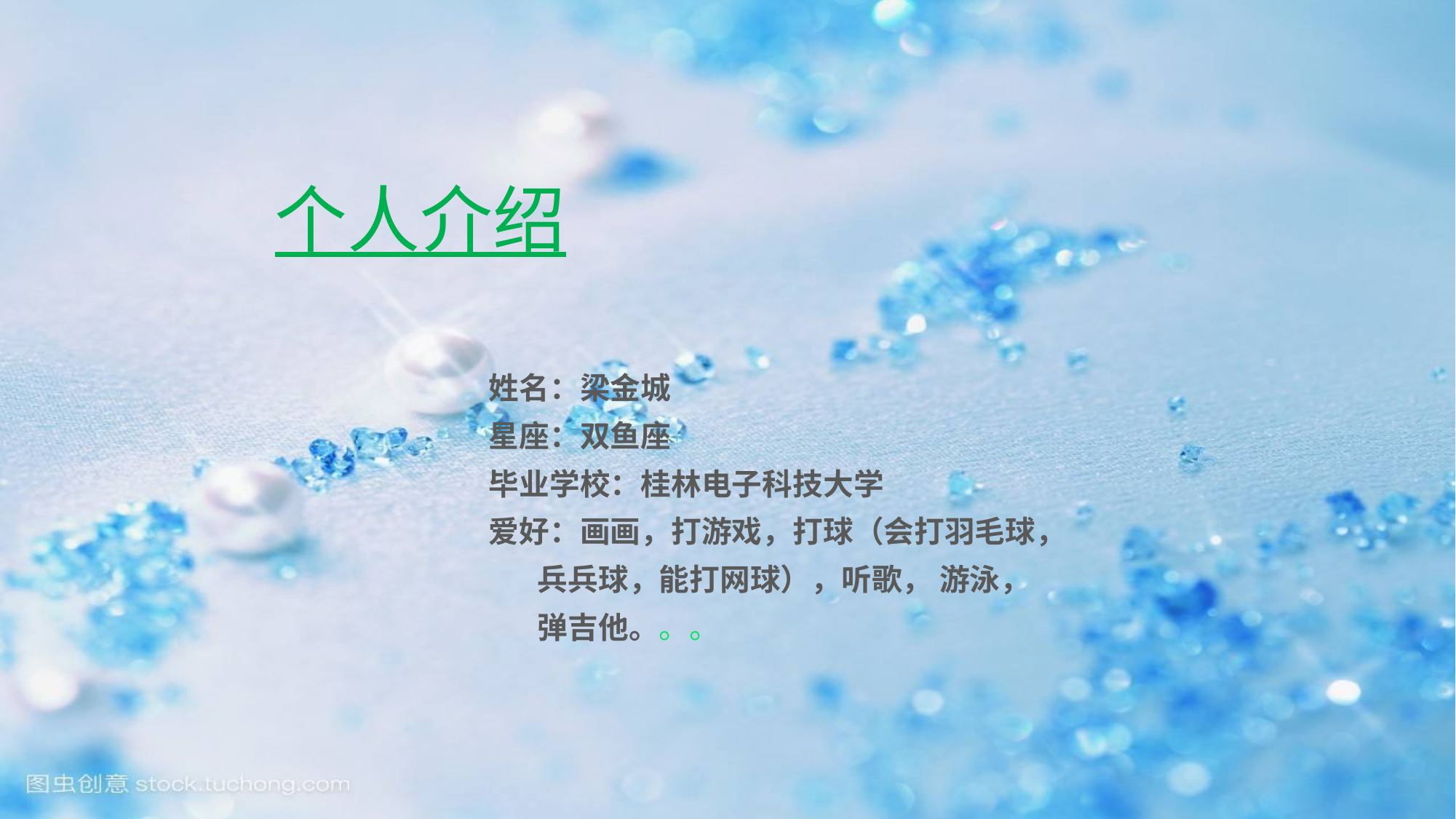

#

                                个人介绍

				姓名：梁金城
				星座：双鱼座
				毕业学校：桂林电子科技大学
				爱好：画画，打游戏，打球（会打羽毛球，
				      兵兵球，能打网球），听歌， 游泳，
      				      弹吉他。。。